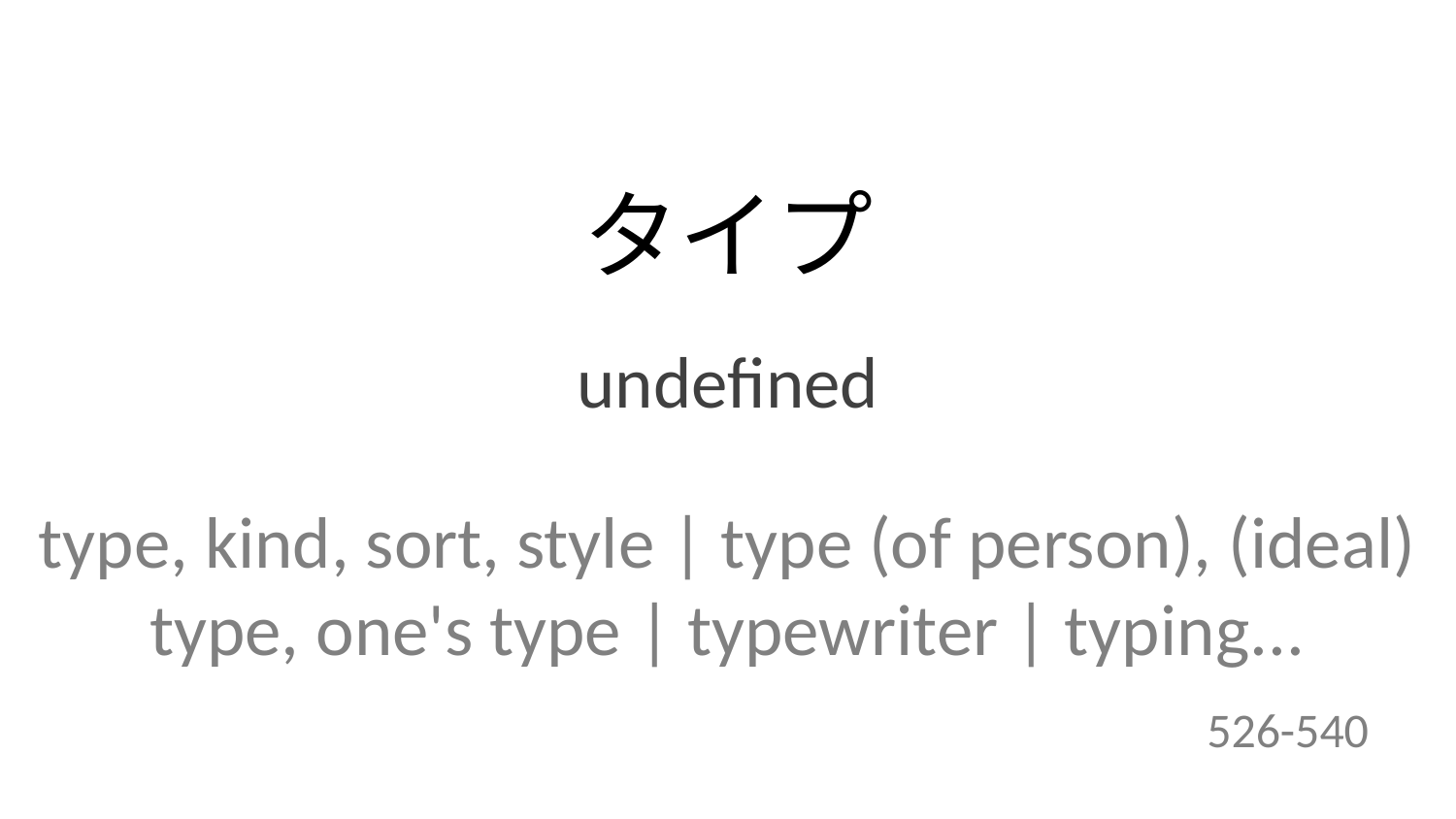

タイプ

undefined
type, kind, sort, style | type (of person), (ideal) type, one's type | typewriter | typing...
526-540